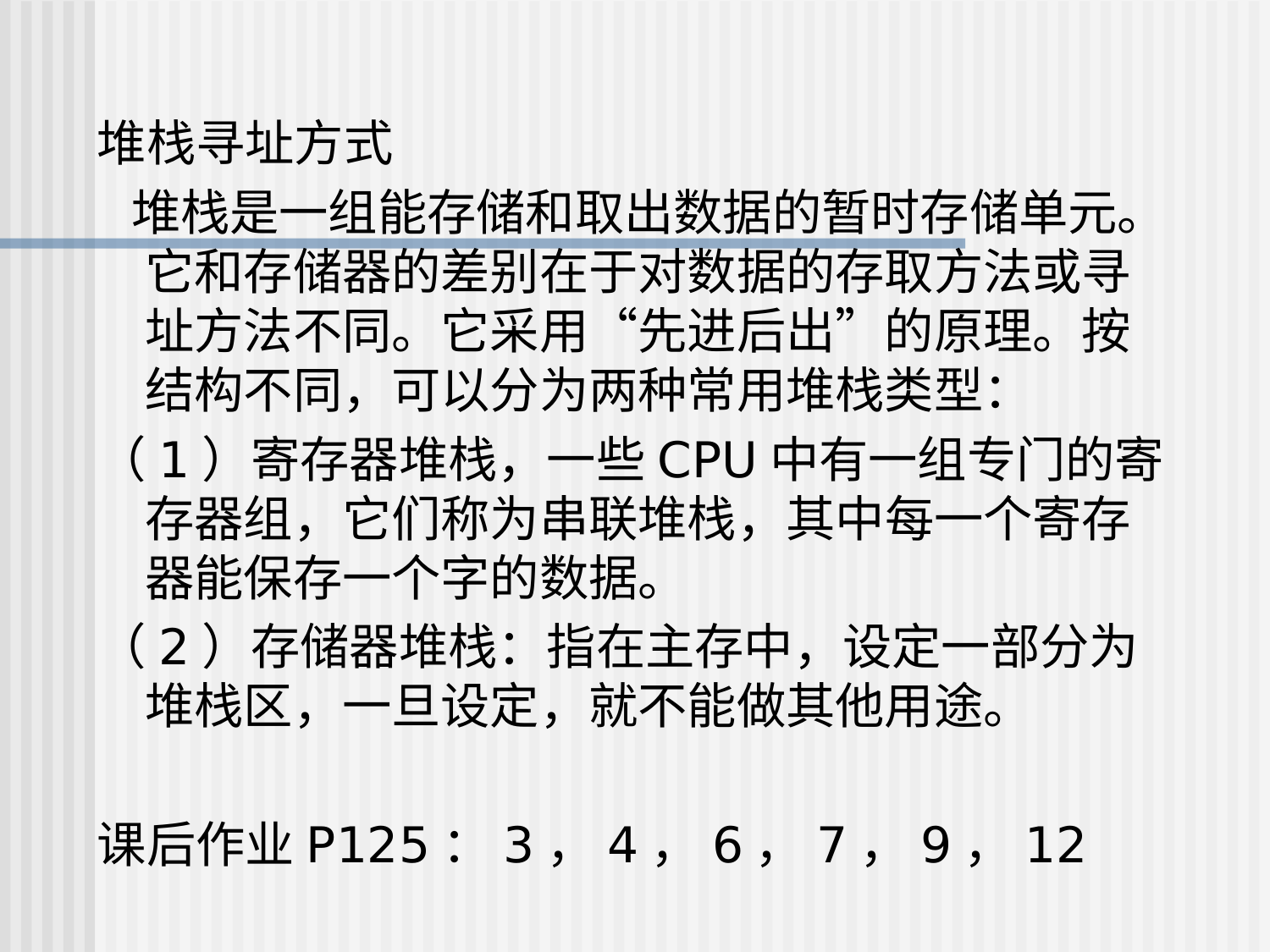

堆栈寻址方式
  堆栈是一组能存储和取出数据的暂时存储单元。它和存储器的差别在于对数据的存取方法或寻址方法不同。它采用“先进后出”的原理。按结构不同，可以分为两种常用堆栈类型：
（1）寄存器堆栈，一些CPU中有一组专门的寄存器组，它们称为串联堆栈，其中每一个寄存器能保存一个字的数据。
（2）存储器堆栈：指在主存中，设定一部分为堆栈区，一旦设定，就不能做其他用途。

课后作业P125：3，4，6，7，9，12